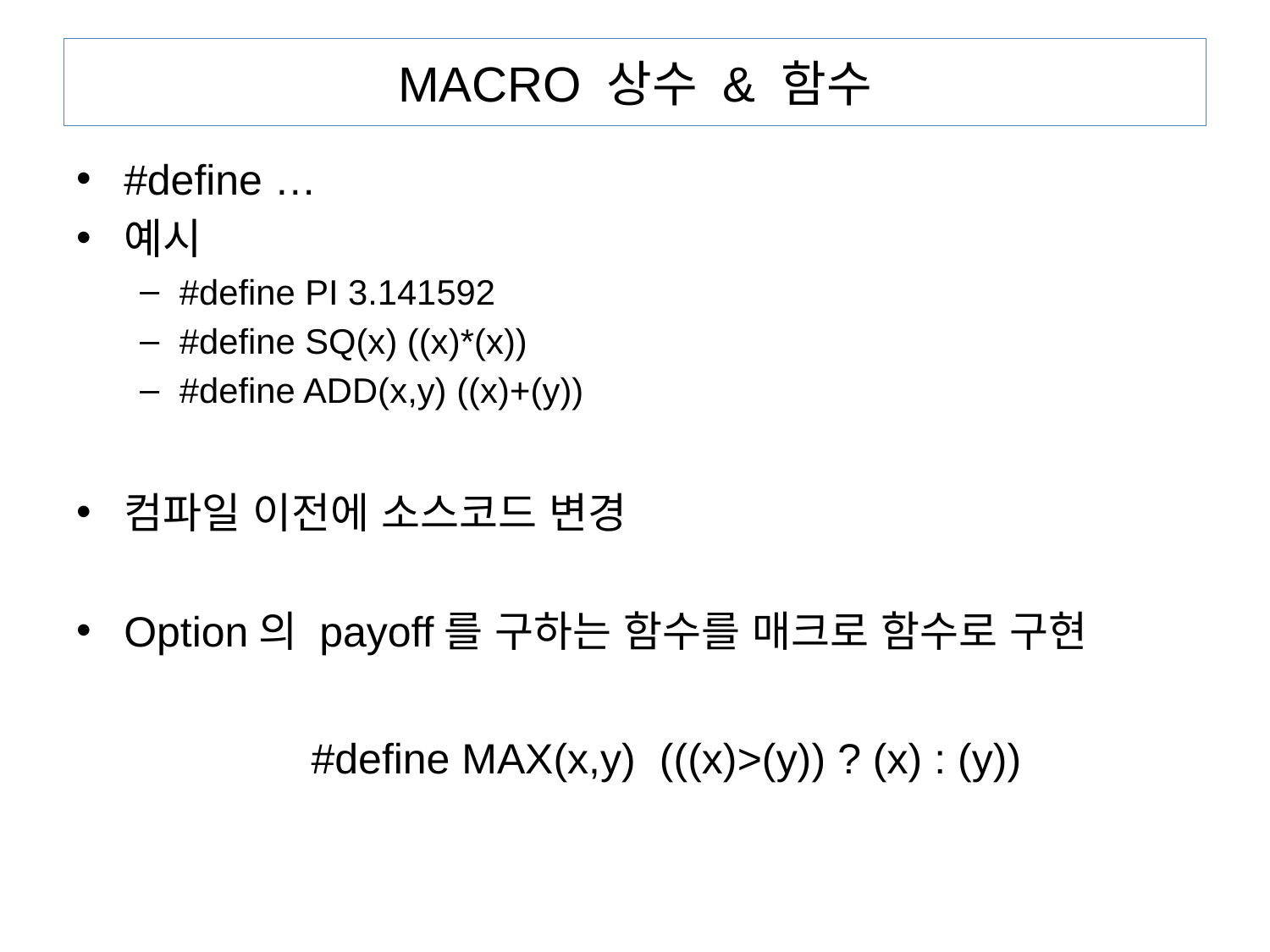

# MACRO 상수 & 함수
#define …
예시
#define PI 3.141592
#define SQ(x) ((x)*(x))
#define ADD(x,y) ((x)+(y))

컴파일 이전에 소스코드 변경

Option의 payoff를 구하는 함수를 매크로 함수로 구현

#define MAX(x,y)  (((x)>(y)) ? (x) : (y))